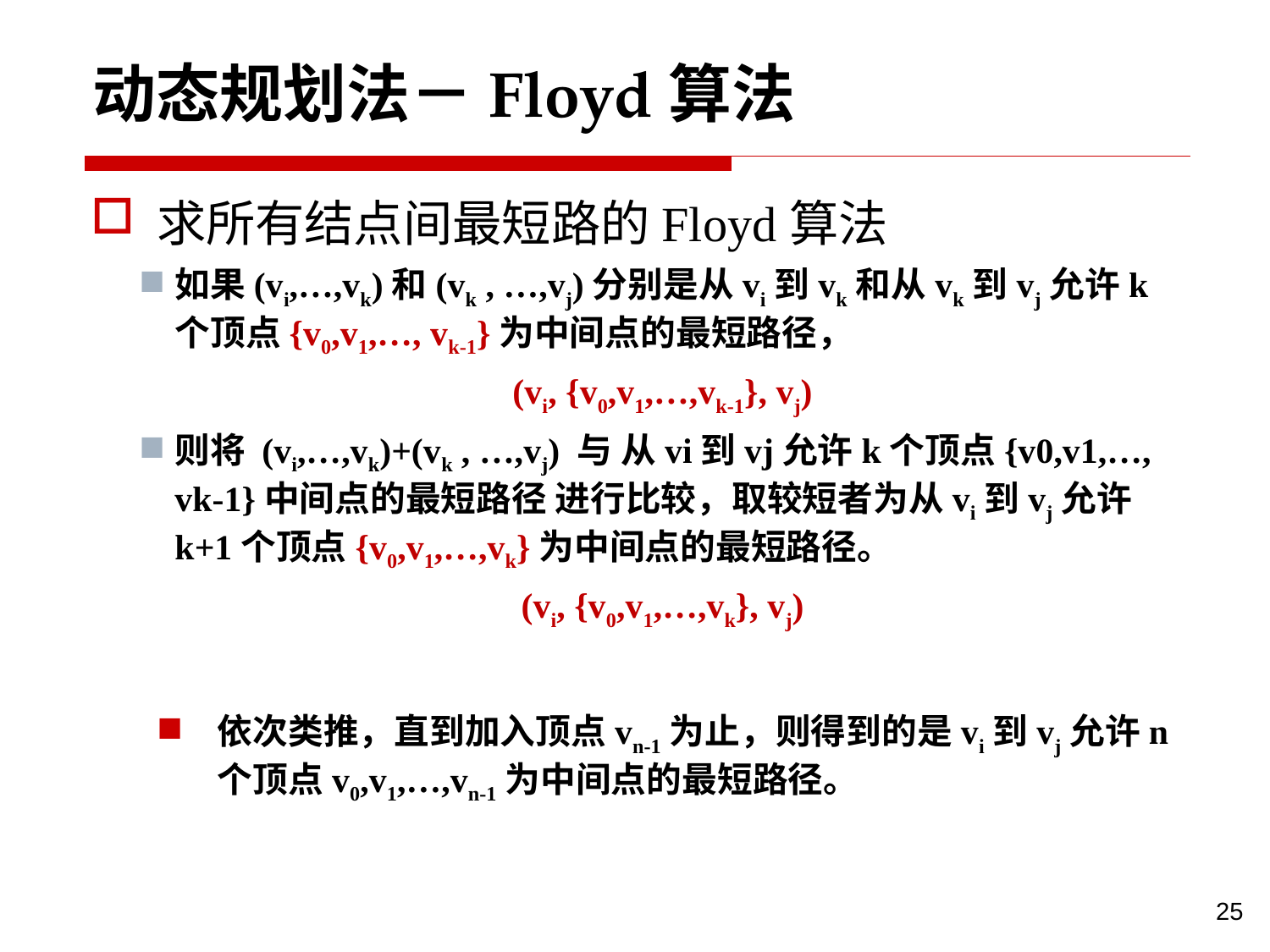

# 动态规划法－Floyd算法
求所有结点间最短路的Floyd算法
如果(vi,…,vk)和(vk , …,vj)分别是从vi到vk和从vk到vj允许k个顶点{v0,v1,…, vk-1}为中间点的最短路径，
 (vi, {v0,v1,…,vk-1}, vj)
则将 (vi,…,vk)+(vk , …,vj) 与 从vi到vj允许k个顶点{v0,v1,…, vk-1}中间点的最短路径 进行比较，取较短者为从vi到vj允许k+1个顶点{v0,v1,…,vk}为中间点的最短路径。
 (vi, {v0,v1,…,vk}, vj)

依次类推，直到加入顶点vn-1为止，则得到的是vi到vj允许n个顶点v0,v1,…,vn-1为中间点的最短路径。

25